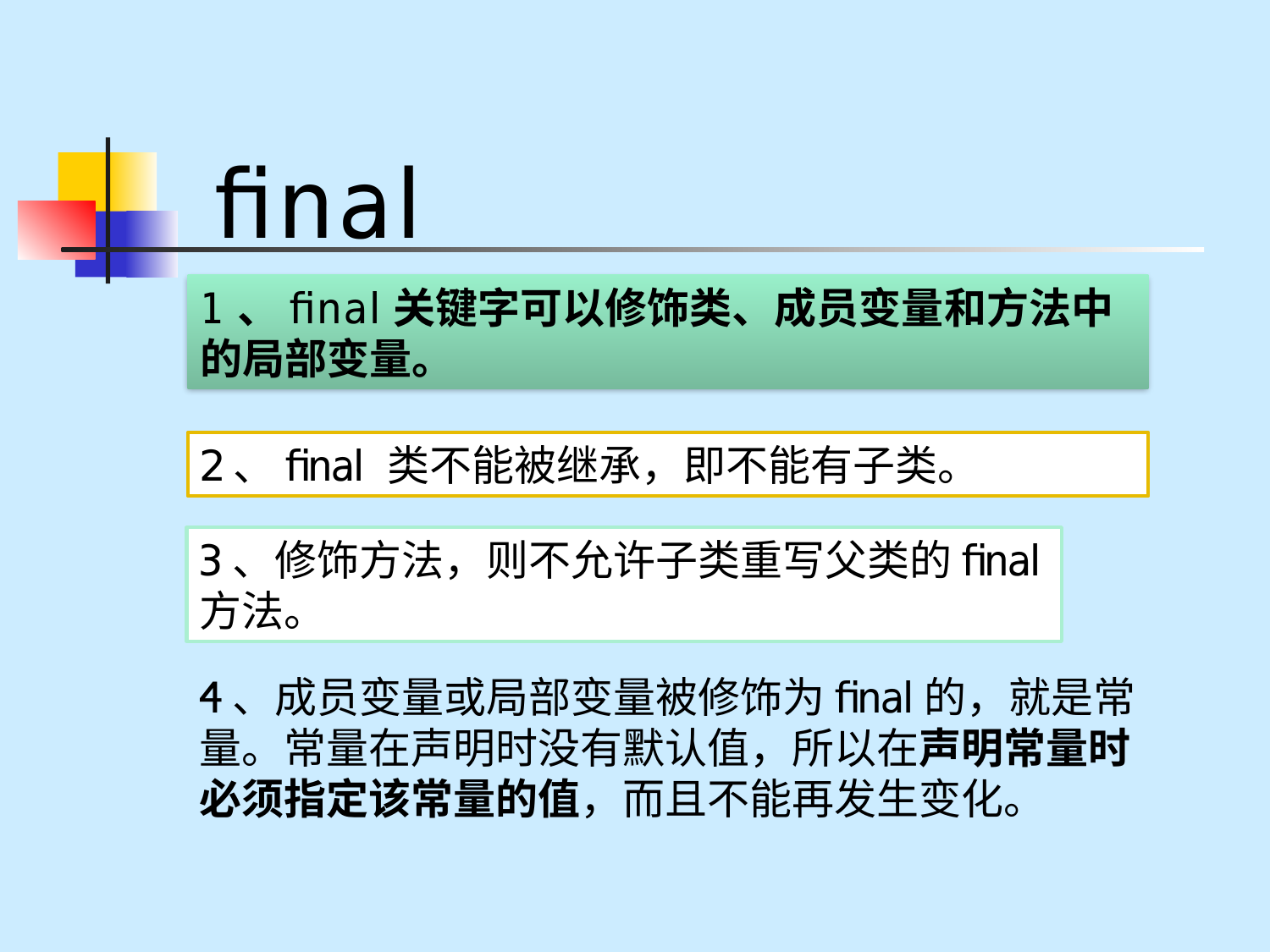

# final
1、final关键字可以修饰类、成员变量和方法中的局部变量。
2、final 类不能被继承，即不能有子类。
3、修饰方法，则不允许子类重写父类的final方法。
4、成员变量或局部变量被修饰为final的，就是常量。常量在声明时没有默认值，所以在声明常量时必须指定该常量的值，而且不能再发生变化。